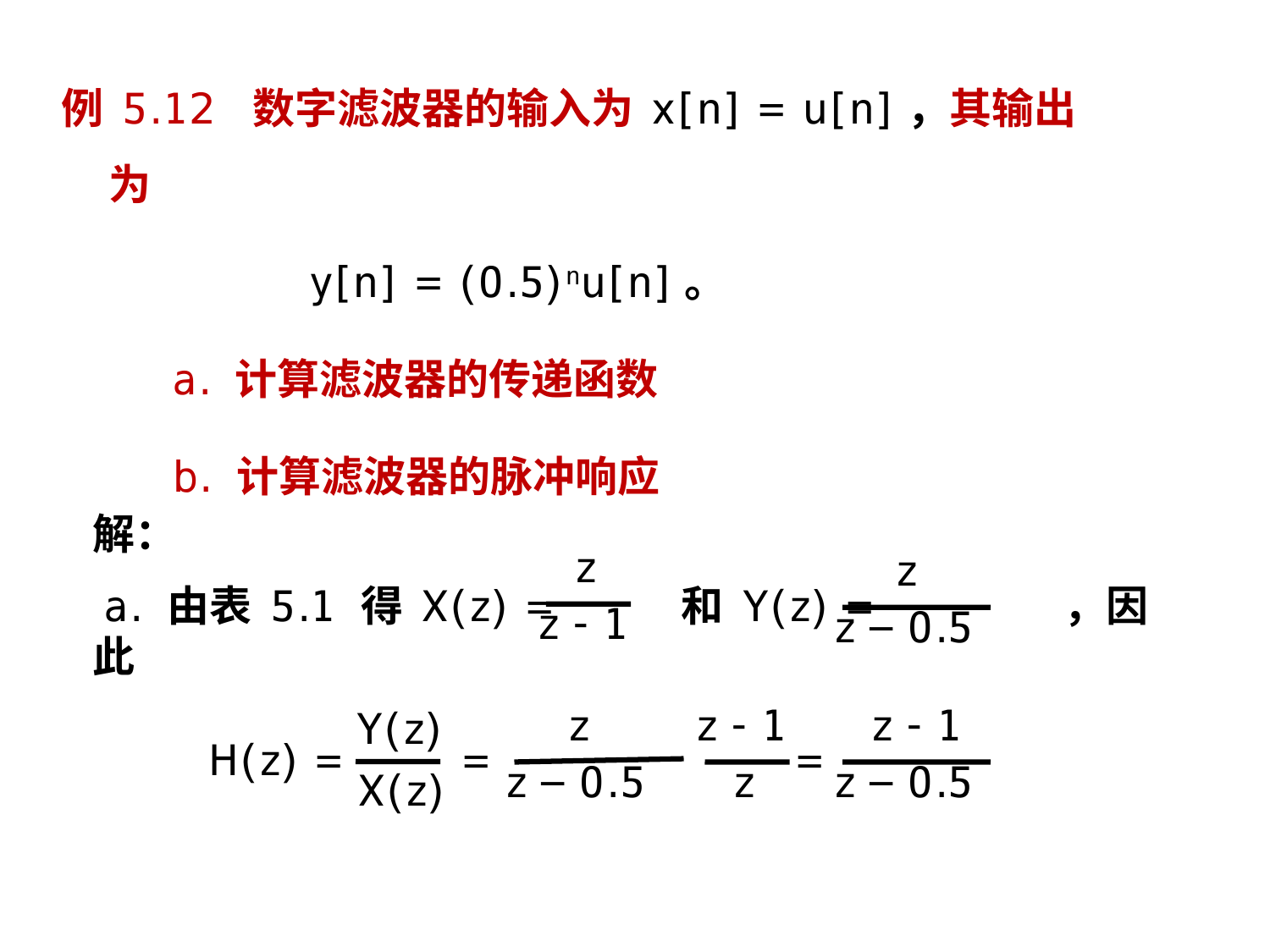

例 5.12  数字滤波器的输入为 x[n] = u[n]，其输出为
                    y[n] = (0.5)nu[n]。
         a. 计算滤波器的传递函数
         b. 计算滤波器的脉冲响应
解：
 a. 由表 5.1 得 X(z) =         和 Y(z) =              ，因此
    z
 z - 1
      z
 z – 0.5

 Y(z)
 X(z)
      z
 z – 0.5
 z - 1
    z
    z - 1
 z – 0.5
H(z) =         =                        =